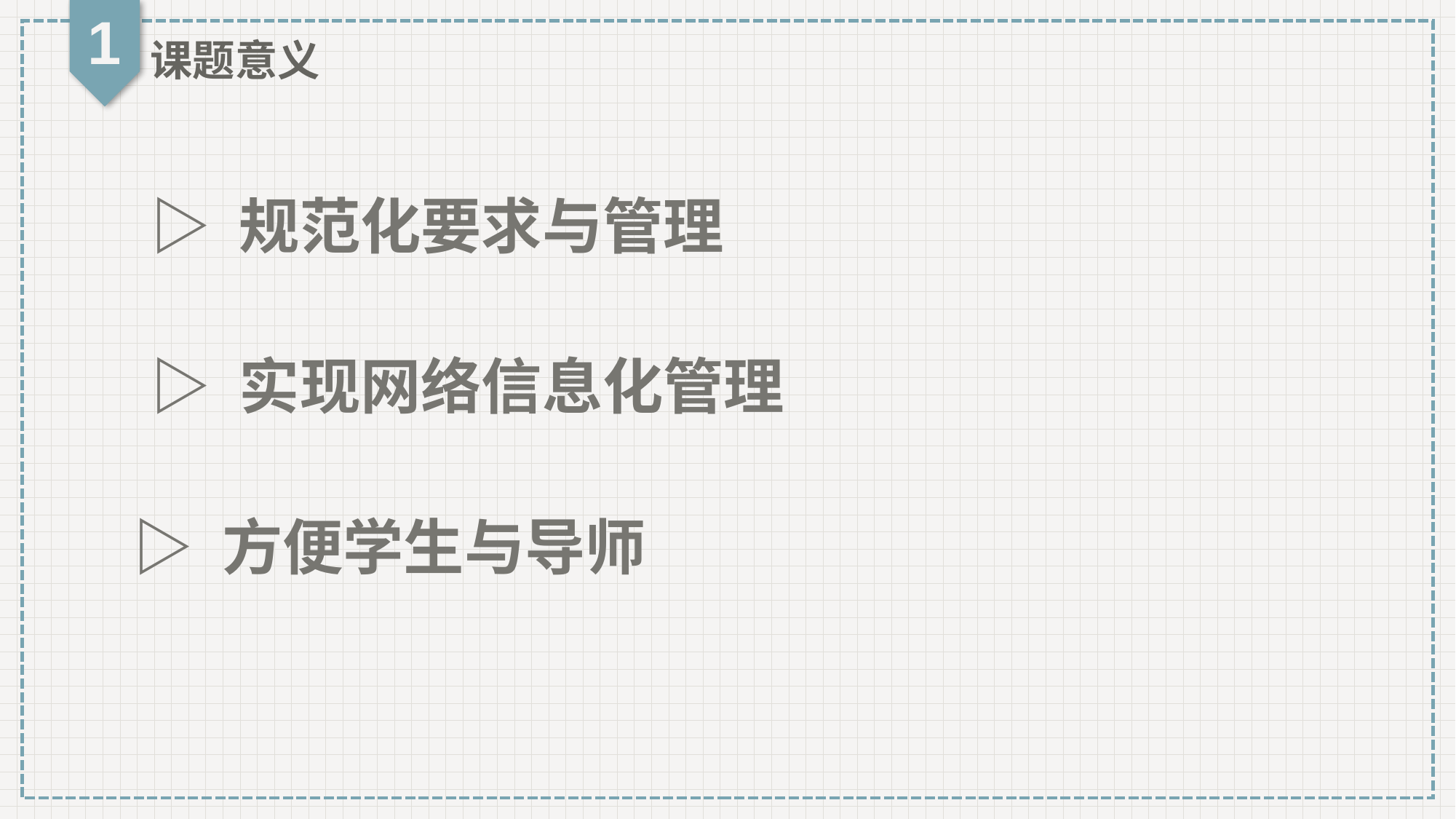

1
课题意义
▷ 规范化要求与管理
▷ 实现网络信息化管理
▷ 方便学生与导师